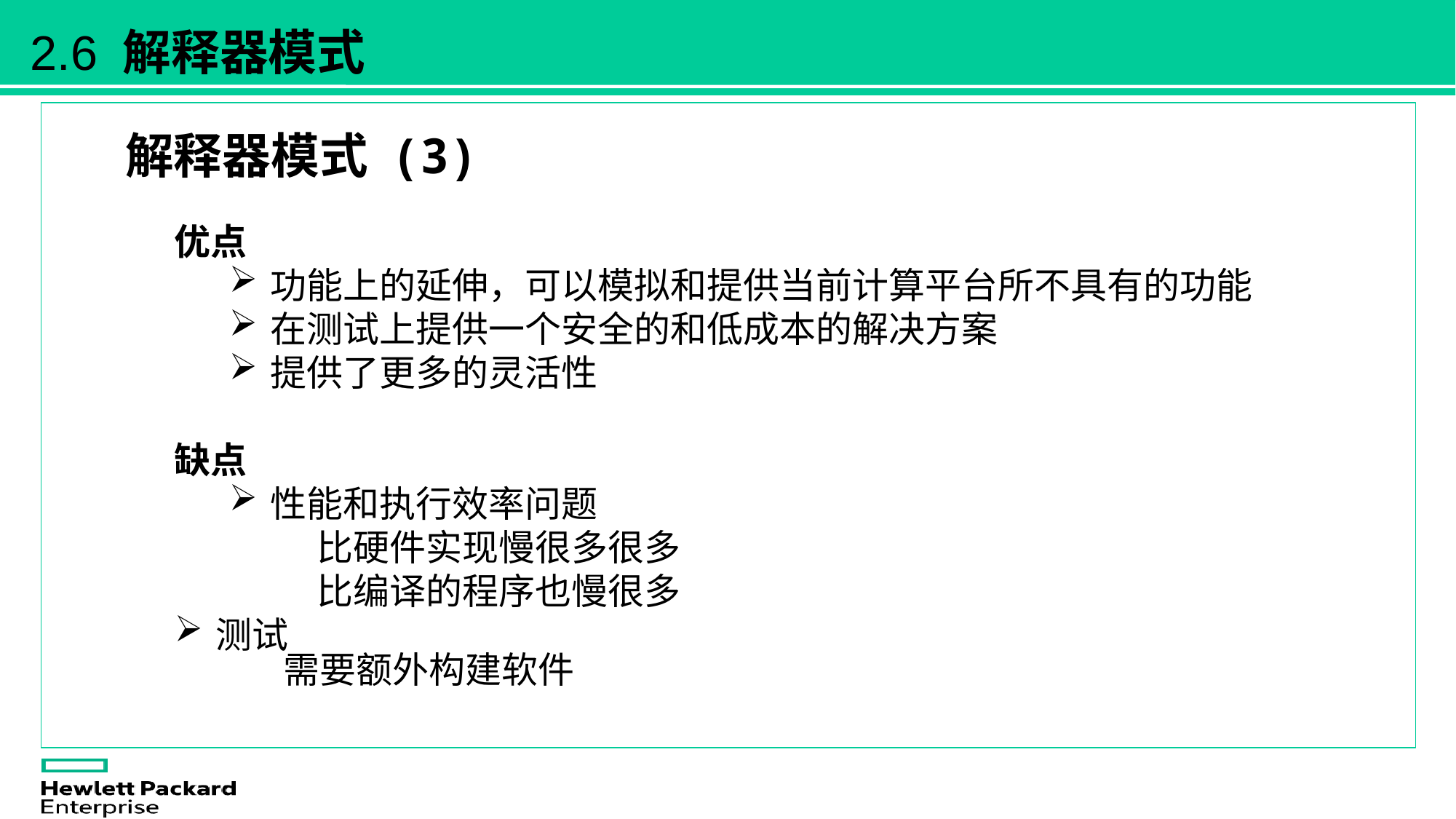

2.6 解释器模式

解释器模式 (3)
优点
功能上的延伸，可以模拟和提供当前计算平台所不具有的功能
在测试上提供一个安全的和低成本的解决方案
提供了更多的灵活性

缺点
性能和执行效率问题
   比硬件实现慢很多很多
   比编译的程序也慢很多
测试
需要额外构建软件